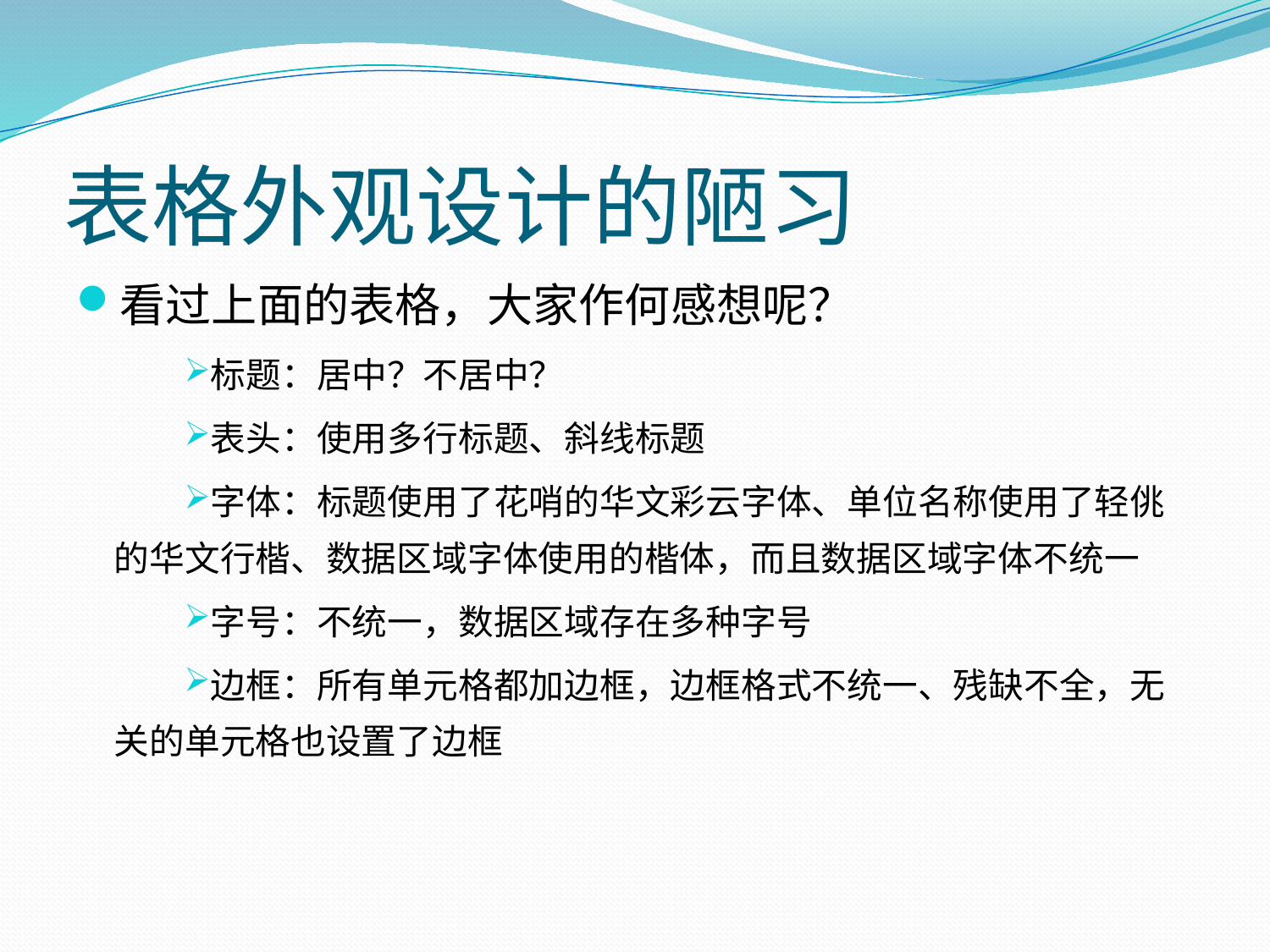

# 表格外观设计的陋习
看过上面的表格，大家作何感想呢？
标题：居中？不居中？
表头：使用多行标题、斜线标题
字体：标题使用了花哨的华文彩云字体、单位名称使用了轻佻的华文行楷、数据区域字体使用的楷体，而且数据区域字体不统一
字号：不统一，数据区域存在多种字号
边框：所有单元格都加边框，边框格式不统一、残缺不全，无关的单元格也设置了边框